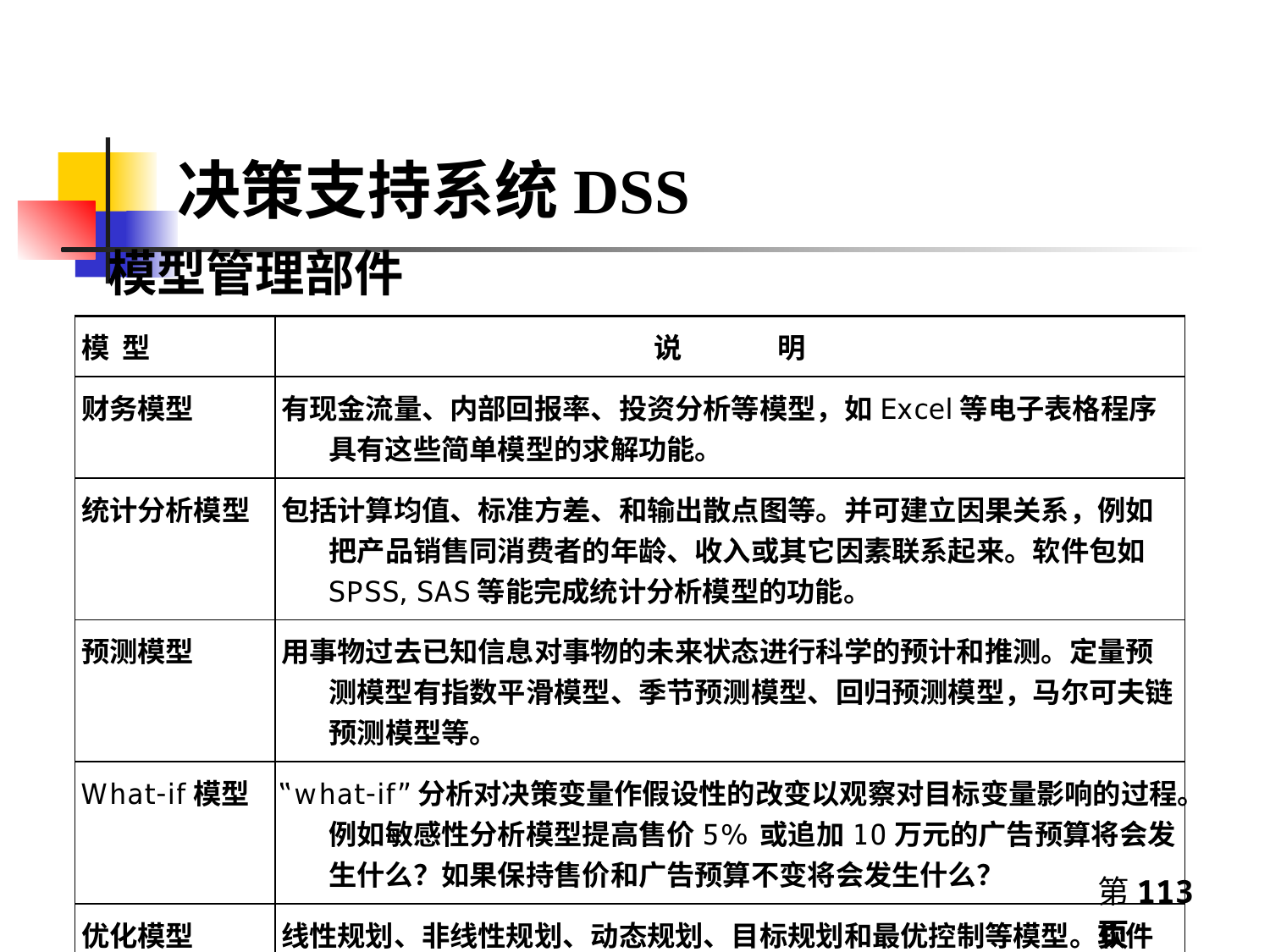

# 决策支持系统DSS
模型管理部件
| 模 型 | 说 明 |
| --- | --- |
| 财务模型 | 有现金流量、内部回报率、投资分析等模型，如Excel等电子表格程序具有这些简单模型的求解功能。 |
| 统计分析模型 | 包括计算均值、标准方差、和输出散点图等。并可建立因果关系，例如把产品销售同消费者的年龄、收入或其它因素联系起来。软件包如SPSS, SAS等能完成统计分析模型的功能。 |
| 预测模型 | 用事物过去已知信息对事物的未来状态进行科学的预计和推测。定量预测模型有指数平滑模型、季节预测模型、回归预测模型，马尔可夫链预测模型等。 |
| What-if模型 | “what-if”分析对决策变量作假设性的改变以观察对目标变量影响的过程。例如敏感性分析模型提高售价5%或追加10万元的广告预算将会发生什么？如果保持售价和广告预算不变将会发生什么？ |
| 优化模型 | 线性规划、非线性规划、动态规划、目标规划和最优控制等模型。软件包LINDO专用于线性规划问题的求解。 |